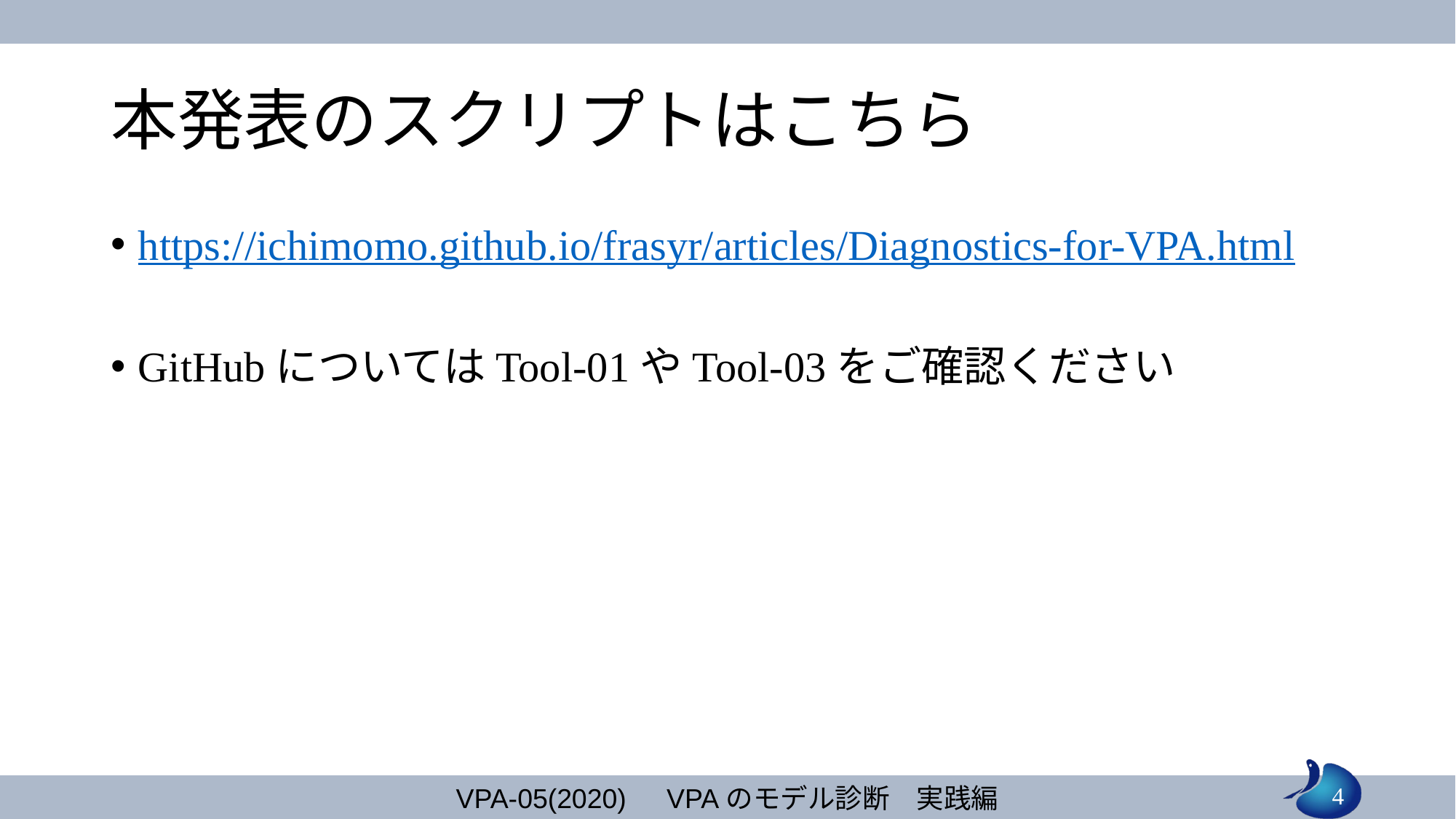

# 本発表のスクリプトはこちら
https://ichimomo.github.io/frasyr/articles/Diagnostics-for-VPA.html

GitHubについてはTool-01やTool-03をご確認ください
4
VPA-05(2020)　VPAのモデル診断　実践編